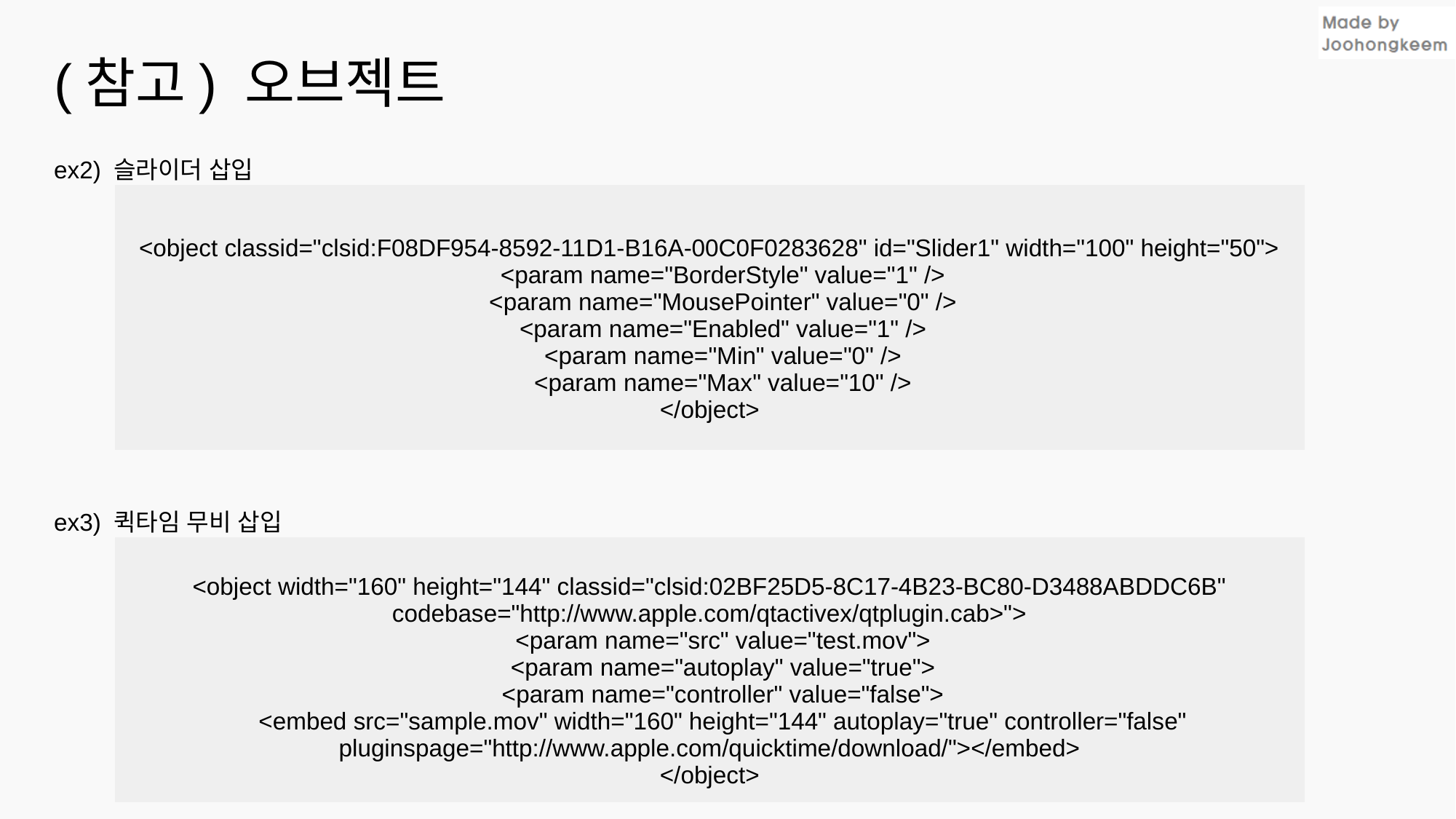

# (참고) 오브젝트
ex2) 슬라이더 삽입

ex3) 퀵타임 무비 삽입
| <object classid="clsid:F08DF954-8592-11D1-B16A-00C0F0283628" id="Slider1" width="100" height="50">     <param name="BorderStyle" value="1" />     <param name="MousePointer" value="0" />     <param name="Enabled" value="1" />     <param name="Min" value="0" />     <param name="Max" value="10" /> </object> |
| --- |

| <object width="160" height="144" classid="clsid:02BF25D5-8C17-4B23-BC80-D3488ABDDC6B" codebase="http://www.apple.com/qtactivex/qtplugin.cab>">     <param name="src" value="test.mov">     <param name="autoplay" value="true">     <param name="controller" value="false">     <embed src="sample.mov" width="160" height="144" autoplay="true" controller="false" pluginspage="http://www.apple.com/quicktime/download/"></embed> </object> |
| --- |